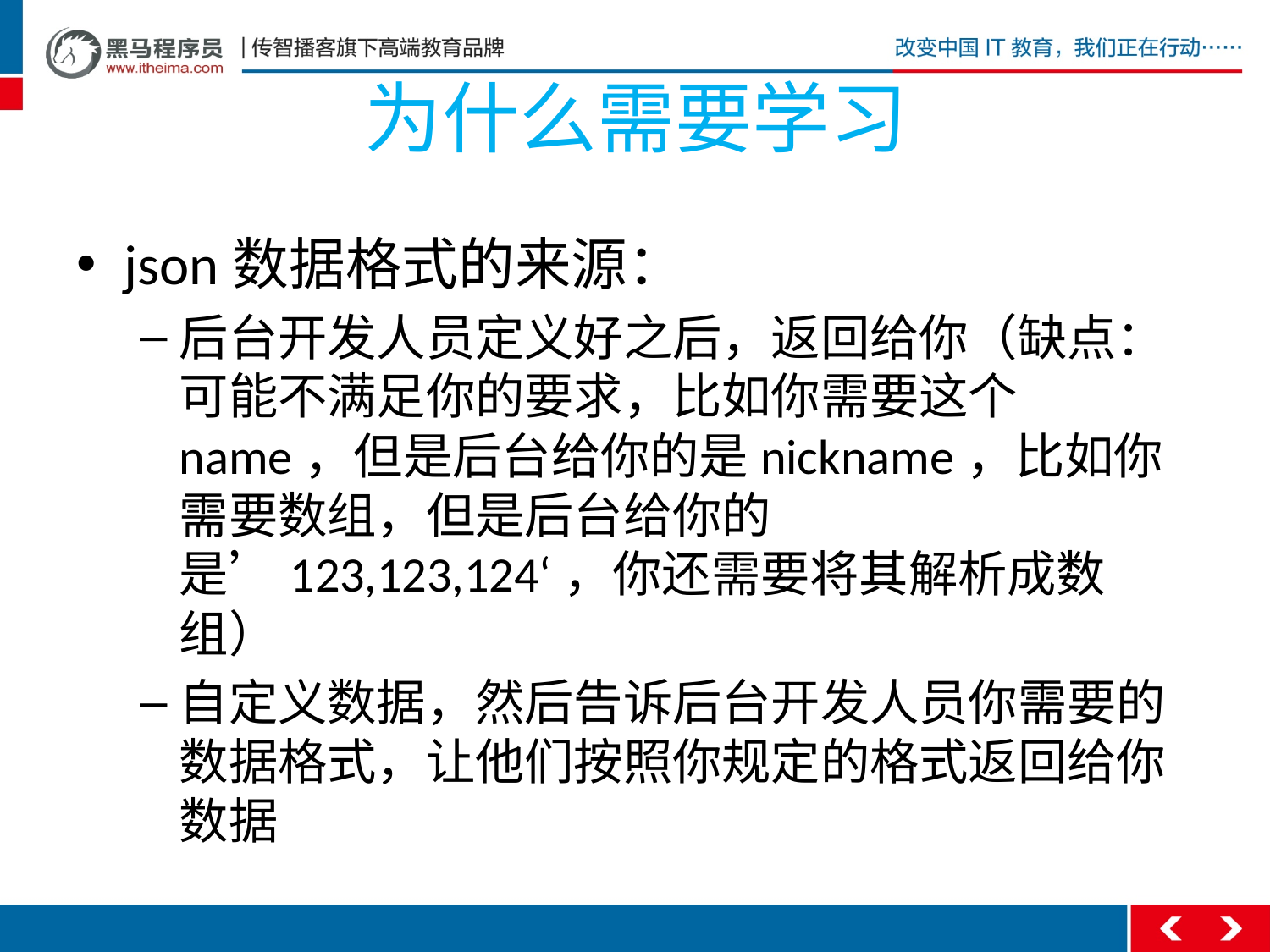

# 为什么需要学习
json数据格式的来源：
后台开发人员定义好之后，返回给你（缺点：可能不满足你的要求，比如你需要这个name，但是后台给你的是nickname，比如你需要数组，但是后台给你的是’123,123,124‘，你还需要将其解析成数组）
自定义数据，然后告诉后台开发人员你需要的数据格式，让他们按照你规定的格式返回给你数据